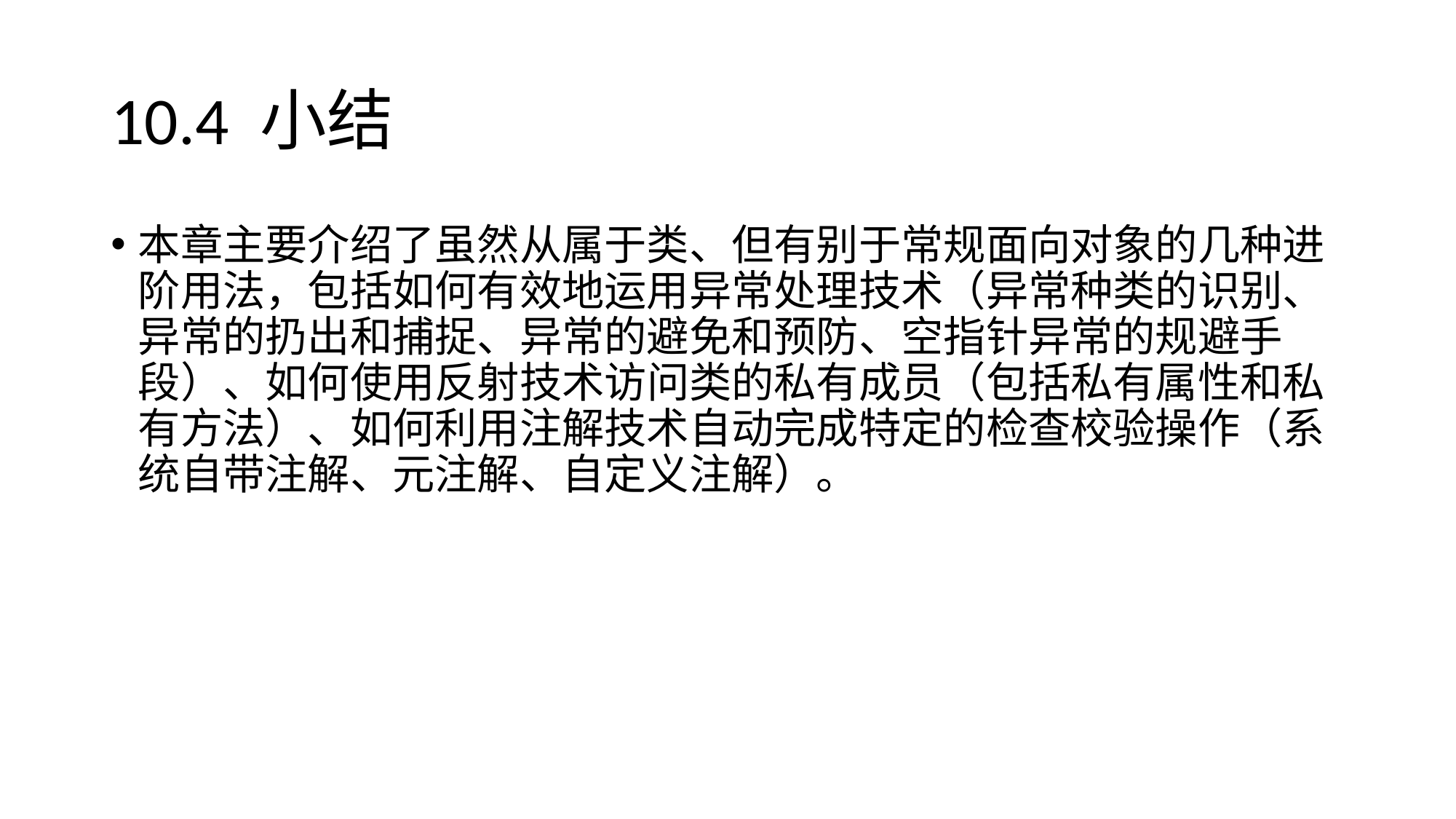

# 10.4 小结
本章主要介绍了虽然从属于类、但有别于常规面向对象的几种进阶用法，包括如何有效地运用异常处理技术（异常种类的识别、异常的扔出和捕捉、异常的避免和预防、空指针异常的规避手段）、如何使用反射技术访问类的私有成员（包括私有属性和私有方法）、如何利用注解技术自动完成特定的检查校验操作（系统自带注解、元注解、自定义注解）。